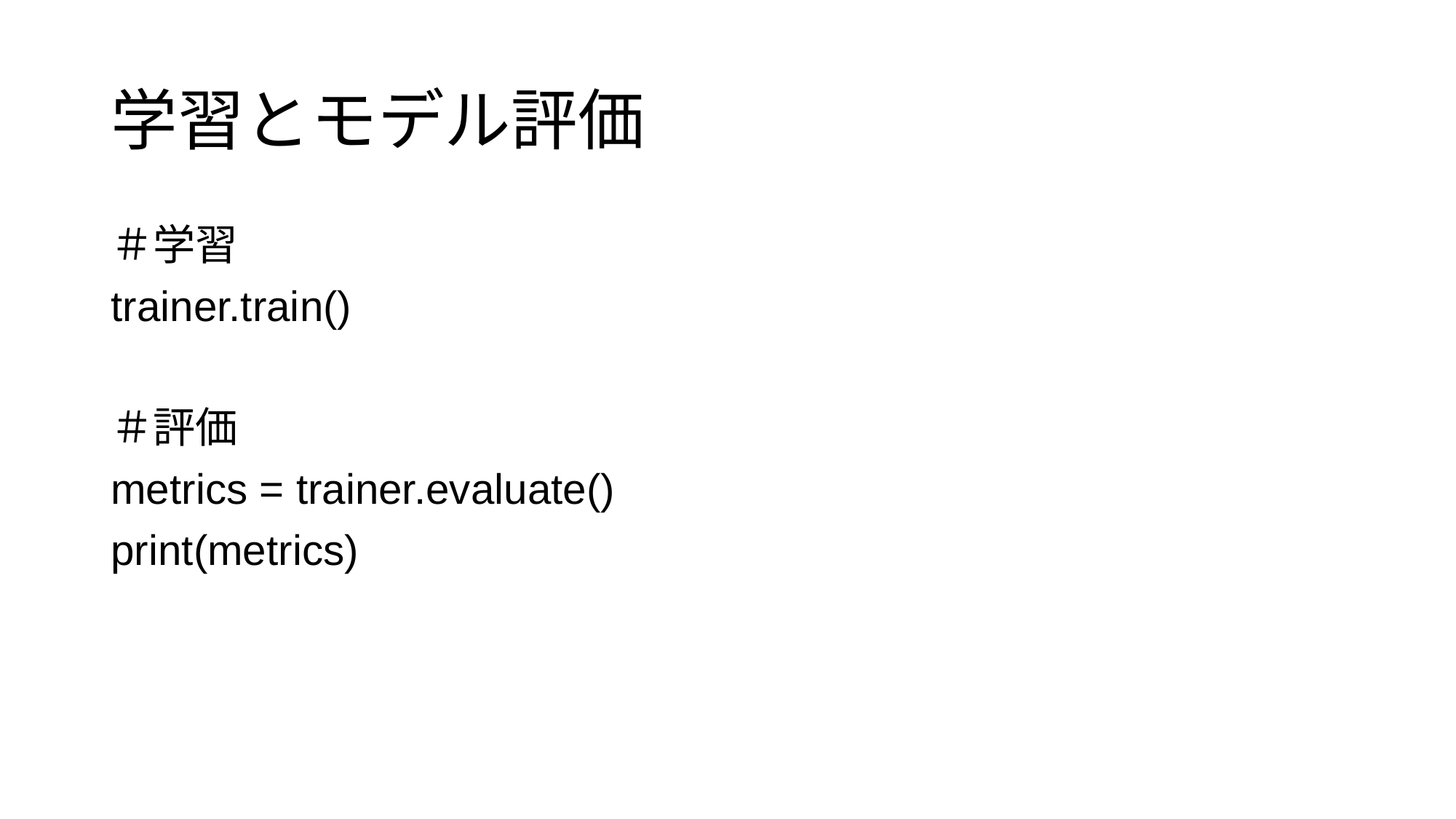

# 学習とモデル評価
＃学習
trainer.train()

＃評価
metrics = trainer.evaluate()
print(metrics)